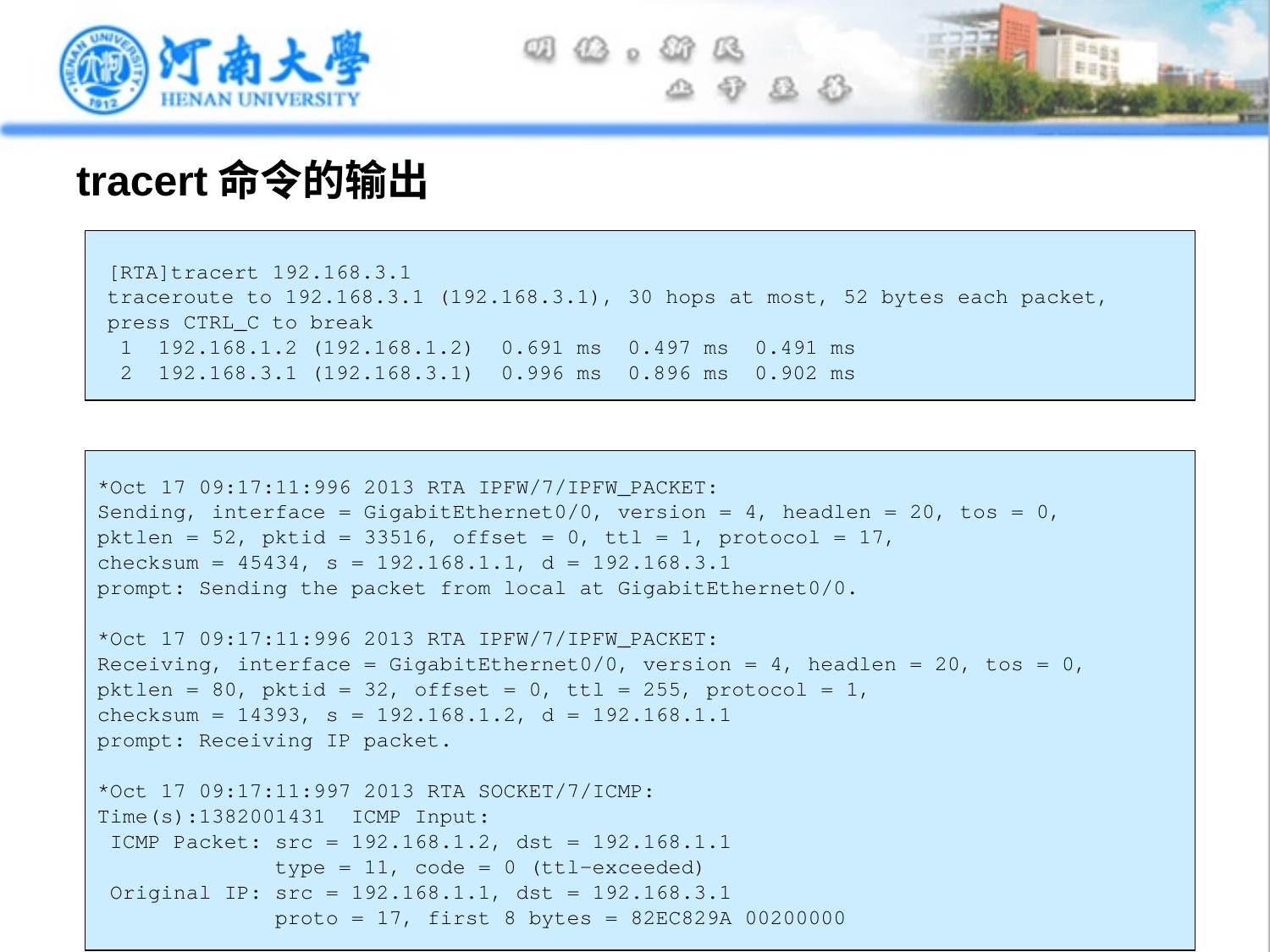

# tracert命令的输出

[RTA]tracert 192.168.3.1
traceroute to 192.168.3.1 (192.168.3.1), 30 hops at most, 52 bytes each packet, press CTRL_C to break
 1  192.168.1.2 (192.168.1.2)  0.691 ms  0.497 ms  0.491 ms
 2  192.168.3.1 (192.168.3.1)  0.996 ms  0.896 ms  0.902 ms

*Oct 17 09:17:11:996 2013 RTA IPFW/7/IPFW_PACKET:
Sending, interface = GigabitEthernet0/0, version = 4, headlen = 20, tos = 0,
pktlen = 52, pktid = 33516, offset = 0, ttl = 1, protocol = 17,
checksum = 45434, s = 192.168.1.1, d = 192.168.3.1
prompt: Sending the packet from local at GigabitEthernet0/0.

*Oct 17 09:17:11:996 2013 RTA IPFW/7/IPFW_PACKET:
Receiving, interface = GigabitEthernet0/0, version = 4, headlen = 20, tos = 0,
pktlen = 80, pktid = 32, offset = 0, ttl = 255, protocol = 1,
checksum = 14393, s = 192.168.1.2, d = 192.168.1.1
prompt: Receiving IP packet.

*Oct 17 09:17:11:997 2013 RTA SOCKET/7/ICMP:
Time(s):1382001431  ICMP Input:
 ICMP Packet: src = 192.168.1.2, dst = 192.168.1.1
              type = 11, code = 0 (ttl-exceeded)
 Original IP: src = 192.168.1.1, dst = 192.168.3.1
              proto = 17, first 8 bytes = 82EC829A 00200000